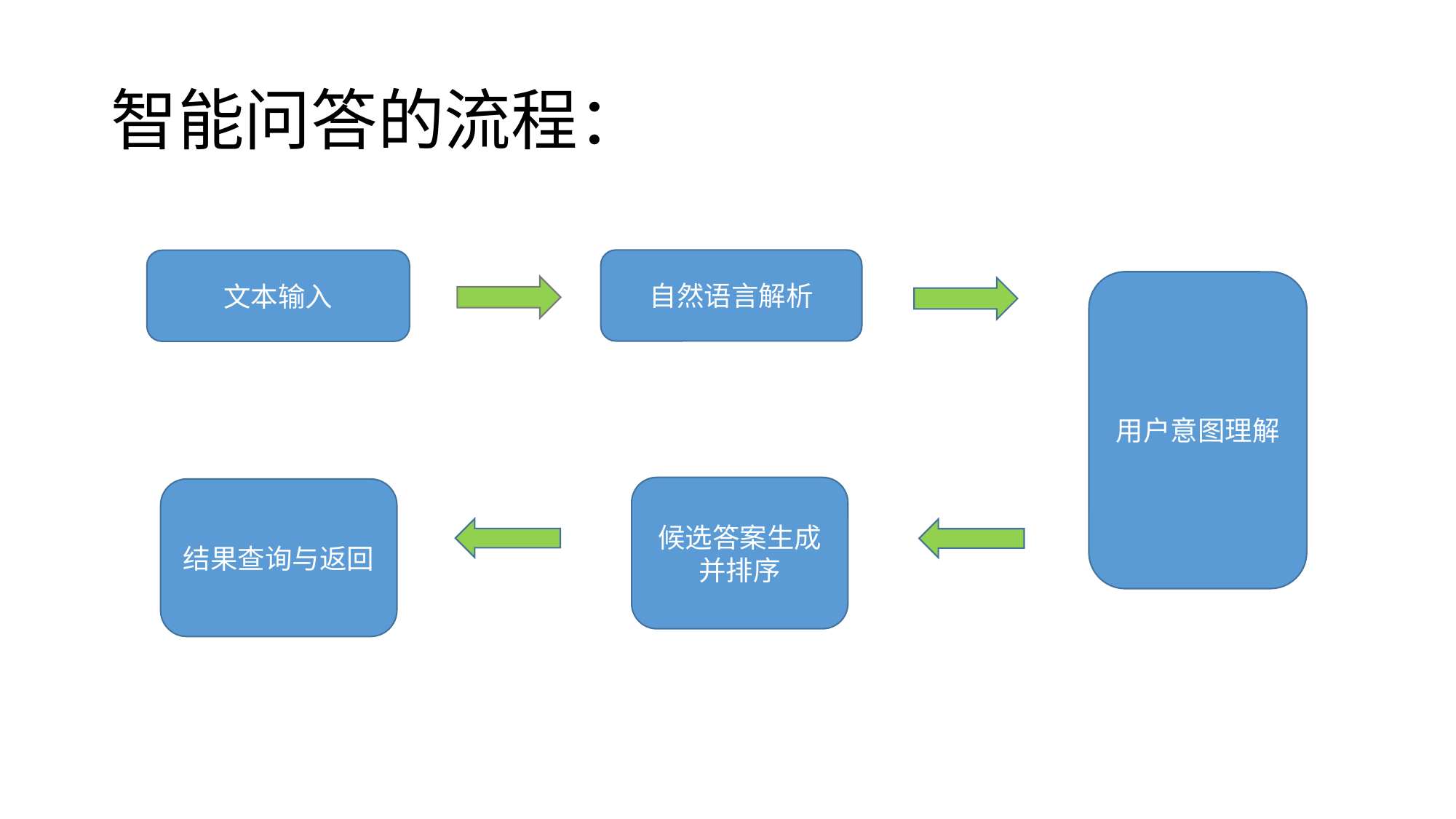

# 智能问答的流程：
自然语言解析
文本输入
用户意图理解

候选答案生成并排序
结果查询与返回